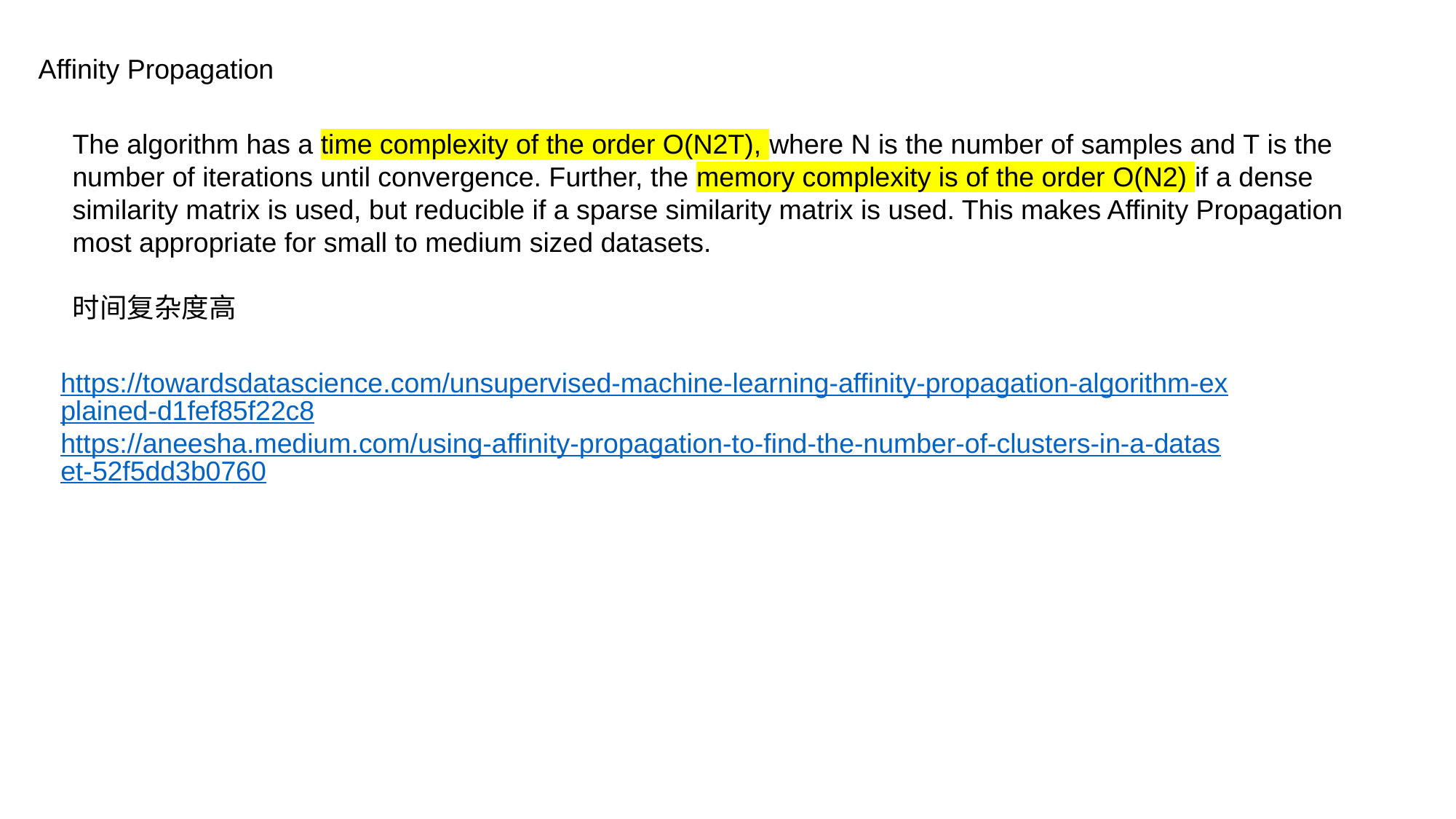

Affinity Propagation
The algorithm has a time complexity of the order O(N2T), where N is the number of samples and T is the number of iterations until convergence. Further, the memory complexity is of the order O(N2) if a dense similarity matrix is used, but reducible if a sparse similarity matrix is used. This makes Affinity Propagation most appropriate for small to medium sized datasets.

时间复杂度高
https://towardsdatascience.com/unsupervised-machine-learning-affinity-propagation-algorithm-explained-d1fef85f22c8
https://aneesha.medium.com/using-affinity-propagation-to-find-the-number-of-clusters-in-a-dataset-52f5dd3b0760